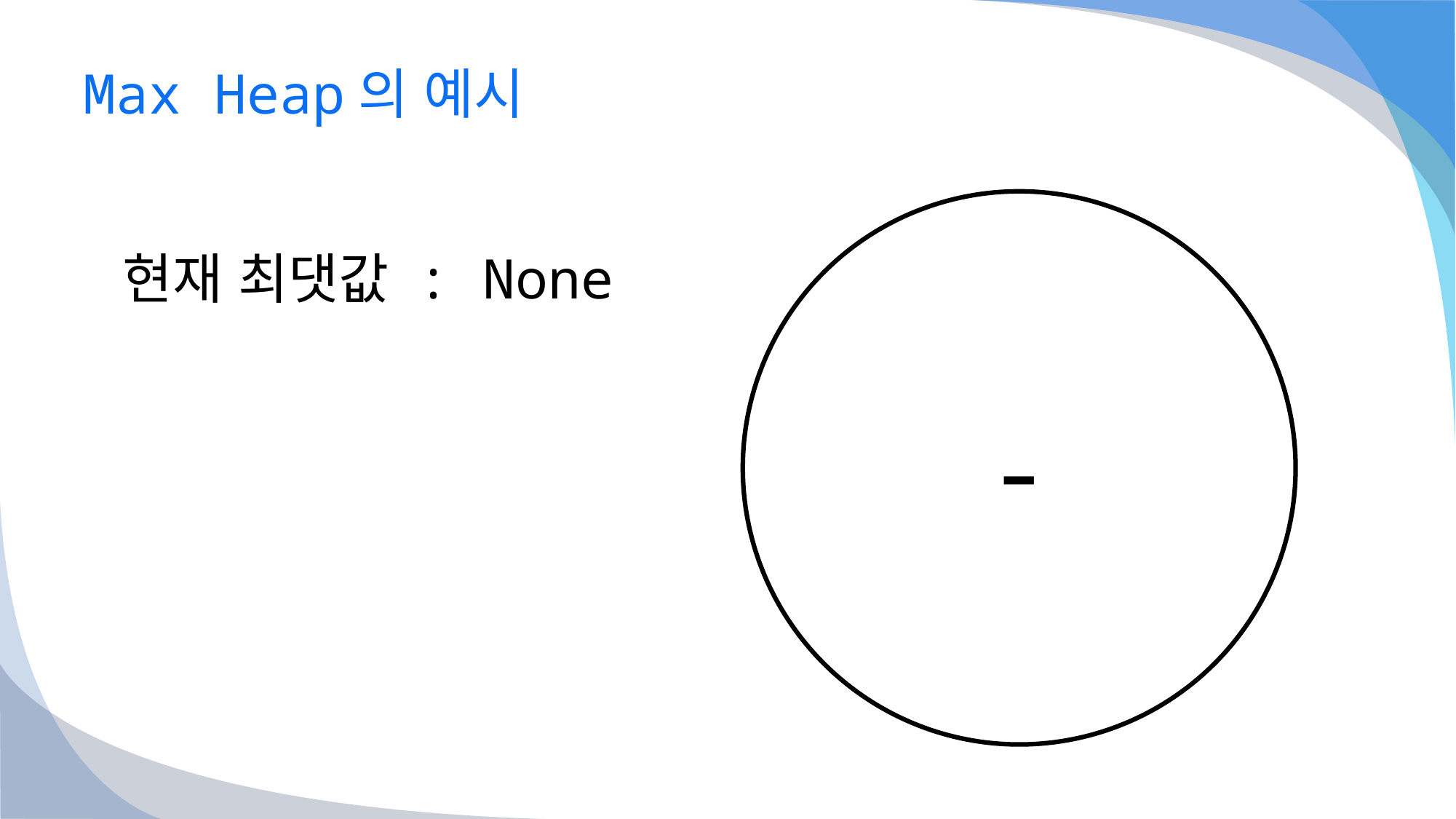

# Max Heap의 예시

현재 최댓값 : None

-